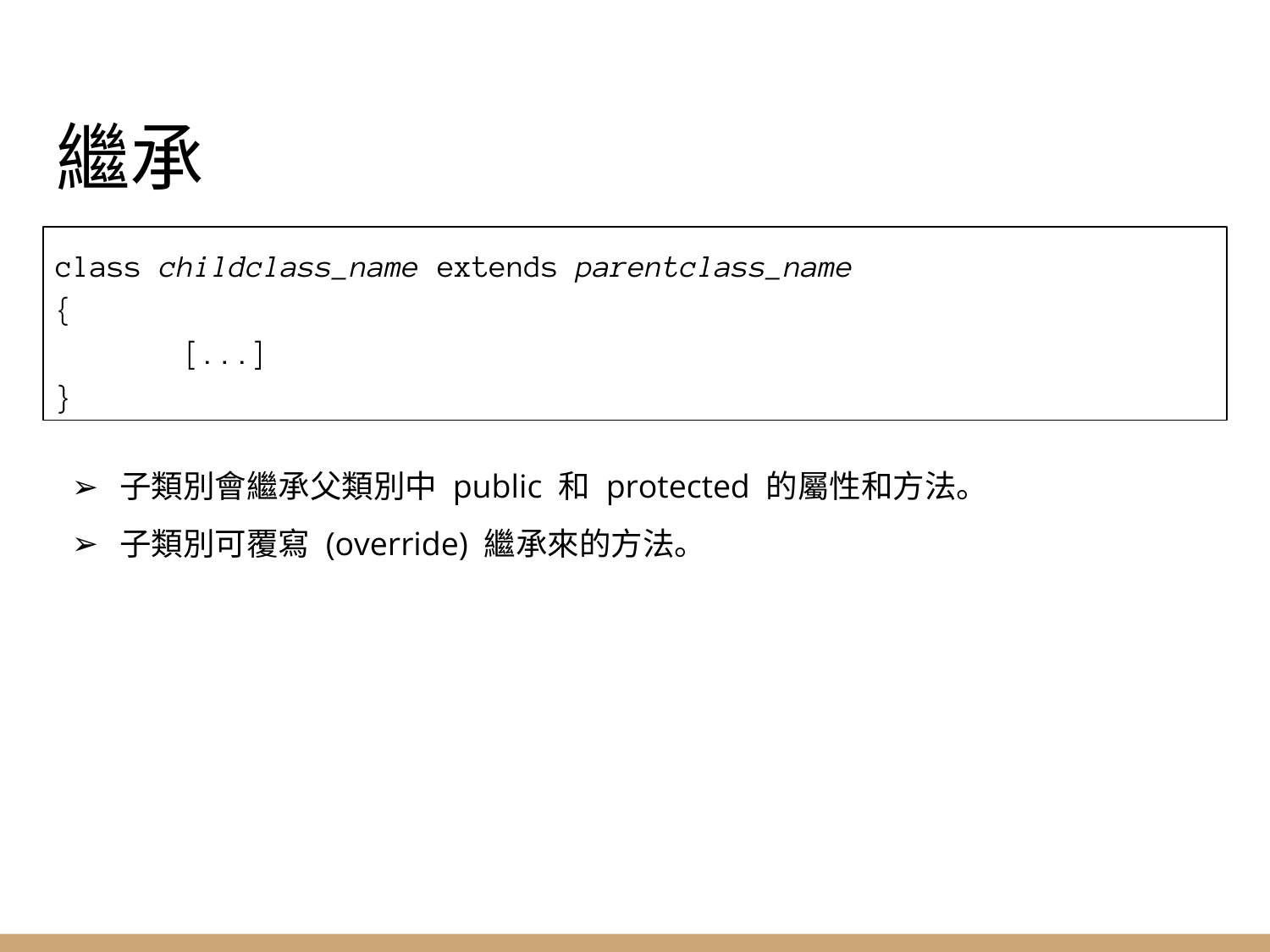

# 繼承
class childclass_name extends parentclass_name
{
	[...]
}
子類別會繼承父類別中 public 和 protected 的屬性和方法。
子類別可覆寫 (override) 繼承來的方法。